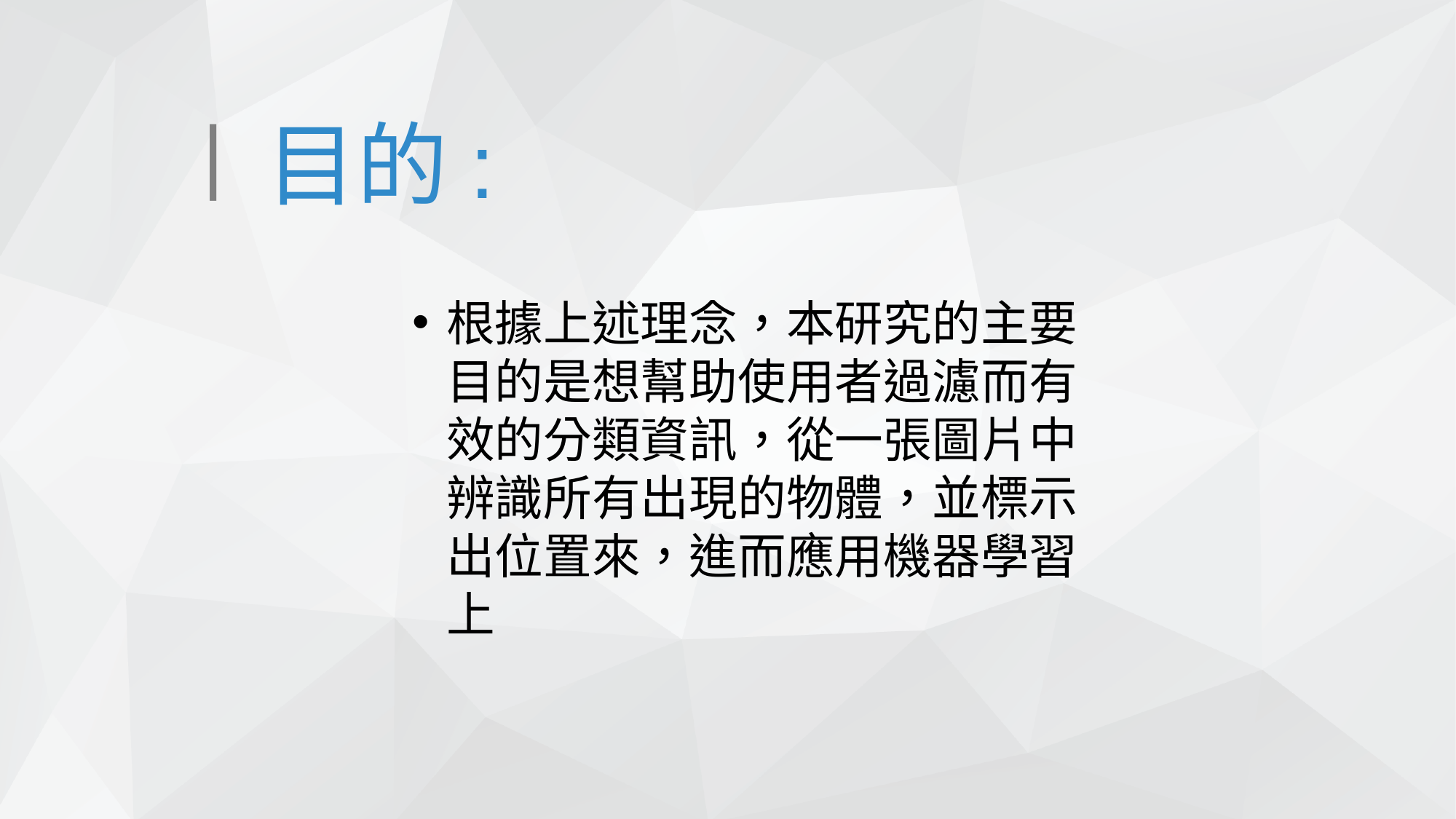

|
目的:

根據上述理念，本研究的主要目的是想幫助使用者過濾而有效的分類資訊，從一張圖片中辨識所有出現的物體，並標示出位置來，進而應用機器學習上